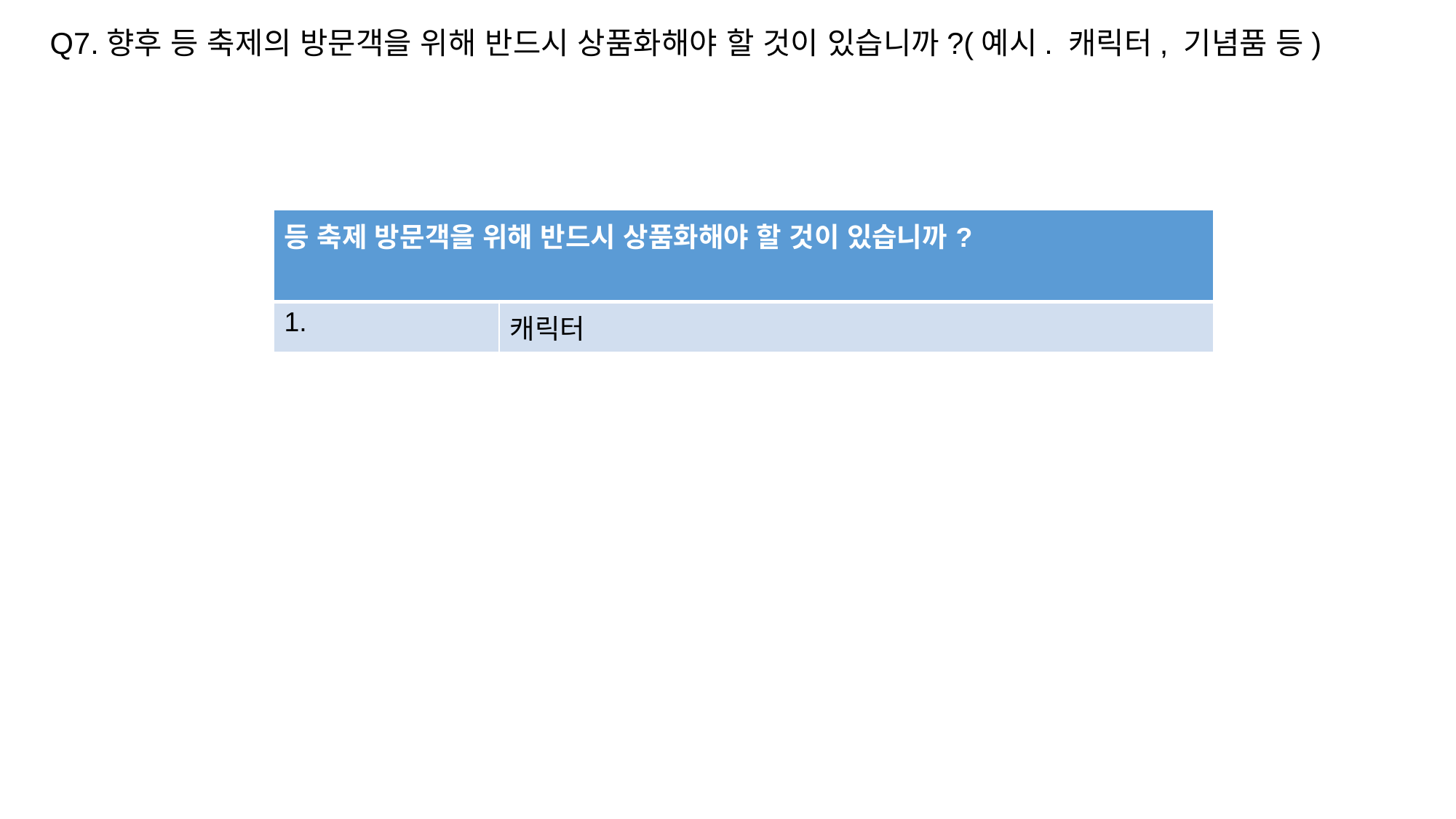

Q7.향후 등 축제의 방문객을 위해 반드시 상품화해야 할 것이 있습니까?(예시. 캐릭터, 기념품 등)
| 등 축제 방문객을 위해 반드시 상품화해야 할 것이 있습니까? |  |
| --- | --- |
| 1. | 캐릭터 |